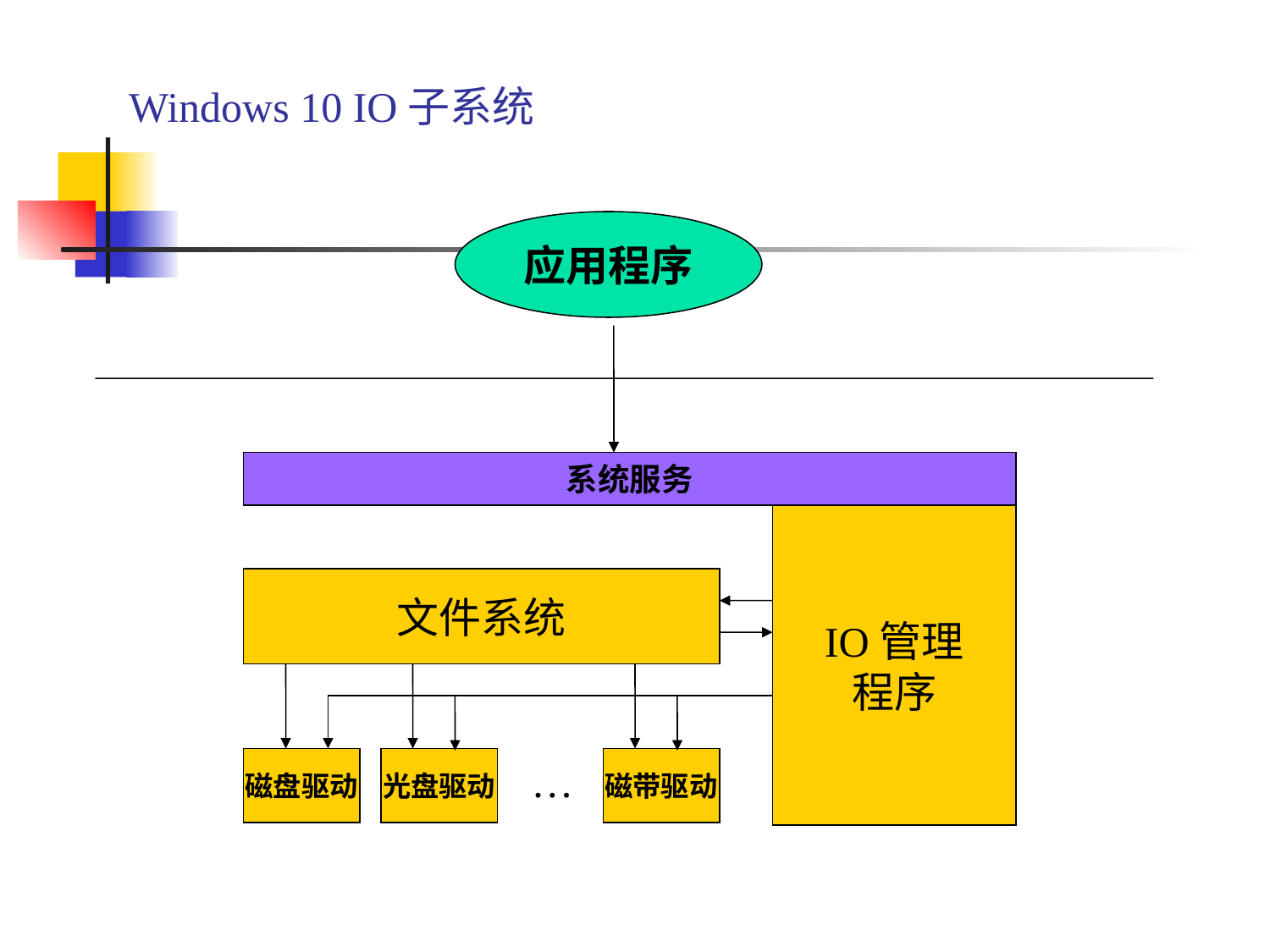

Windows 10 IO子系统
应用程序

系统服务
IO管理
程序
文件系统

磁盘驱动
光盘驱动
…
磁带驱动